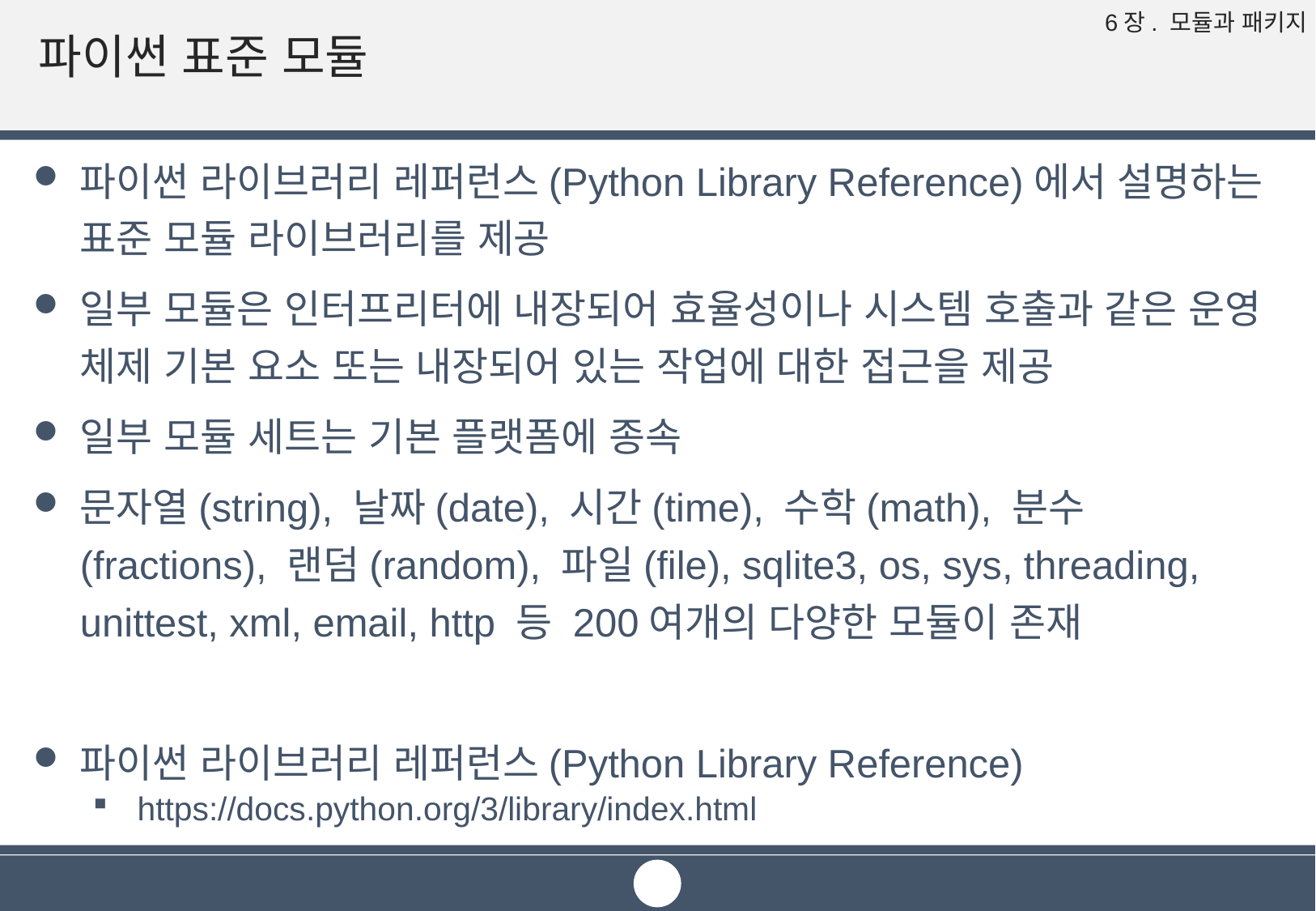

# 파이썬 표준 모듈

파이썬 라이브러리 레퍼런스(Python Library Reference)에서 설명하는 표준 모듈 라이브러리를 제공
일부 모듈은 인터프리터에 내장되어 효율성이나 시스템 호출과 같은 운영 체제 기본 요소 또는 내장되어 있는 작업에 대한 접근을 제공
일부 모듈 세트는 기본 플랫폼에 종속
문자열(string), 날짜(date), 시간(time), 수학(math), 분수(fractions), 랜덤(random), 파일(file), sqlite3, os, sys, threading, unittest, xml, email, http 등 200여개의 다양한 모듈이 존재

파이썬 라이브러리 레퍼런스(Python Library Reference)
https://docs.python.org/3/library/index.html